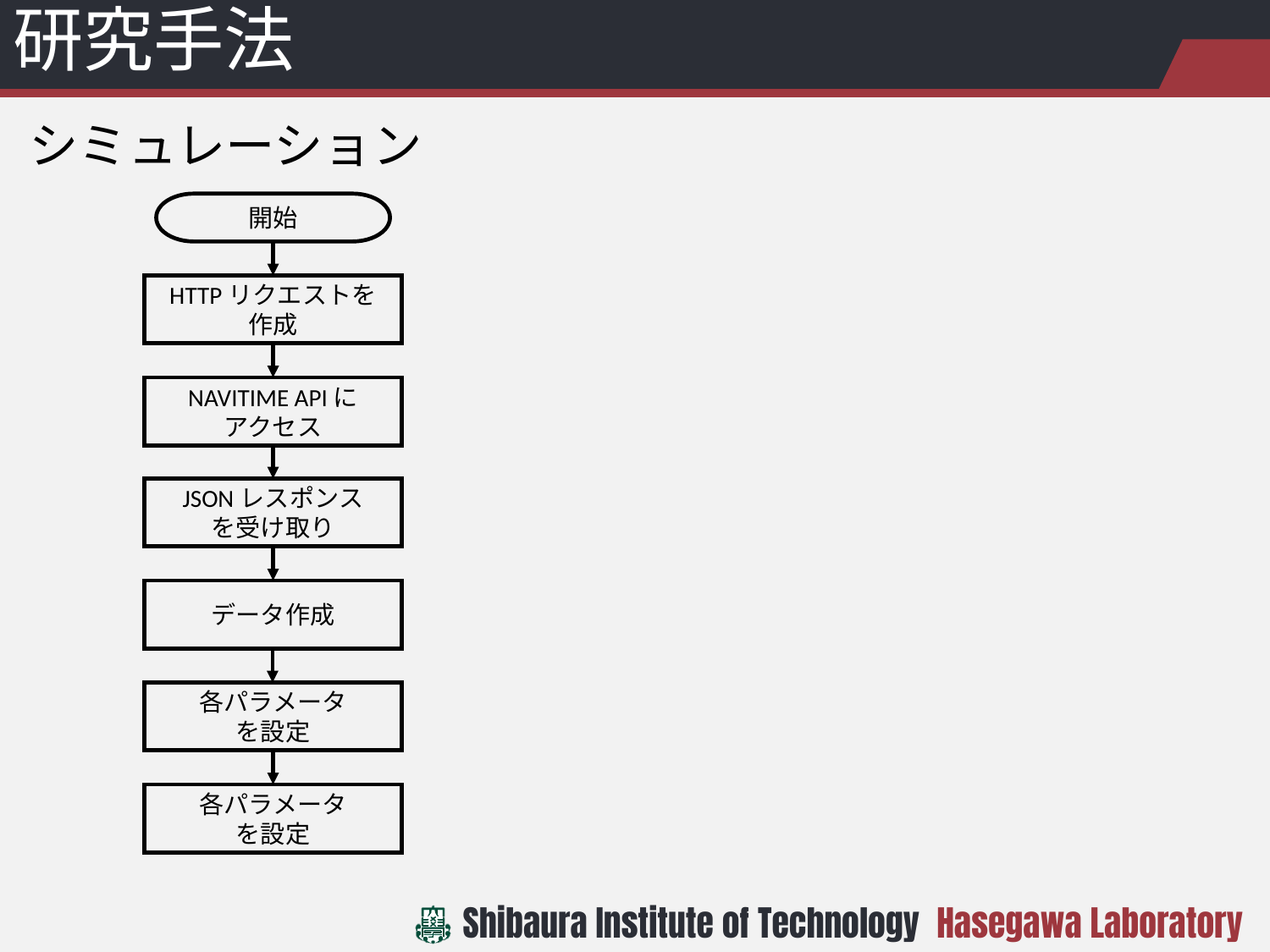

# 研究手法
シミュレーション
開始
HTTPリクエストを
作成
NAVITIME APIに
アクセス
JSONレスポンス
を受け取り
データ作成
各パラメータ
を設定
各パラメータ
を設定